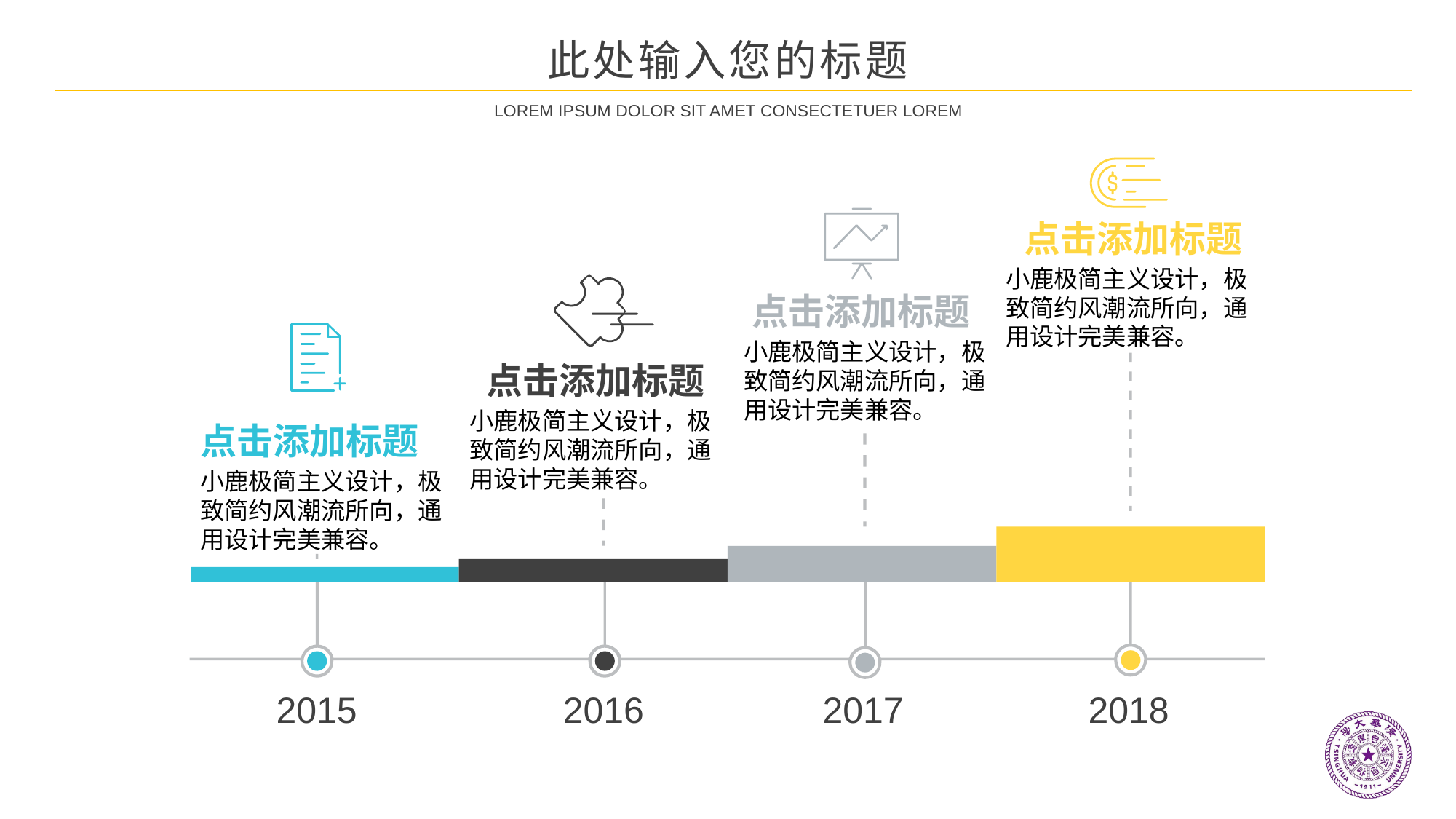

此处输入您的标题
LOREM IPSUM DOLOR SIT AMET CONSECTETUER LOREM

点击添加标题
小鹿极简主义设计，极致简约风潮流所向，通用设计完美兼容。

点击添加标题

小鹿极简主义设计，极致简约风潮流所向，通用设计完美兼容。
点击添加标题

小鹿极简主义设计，极致简约风潮流所向，通用设计完美兼容。
点击添加标题

小鹿极简主义设计，极致简约风潮流所向，通用设计完美兼容。

2015
2016
2017
2018